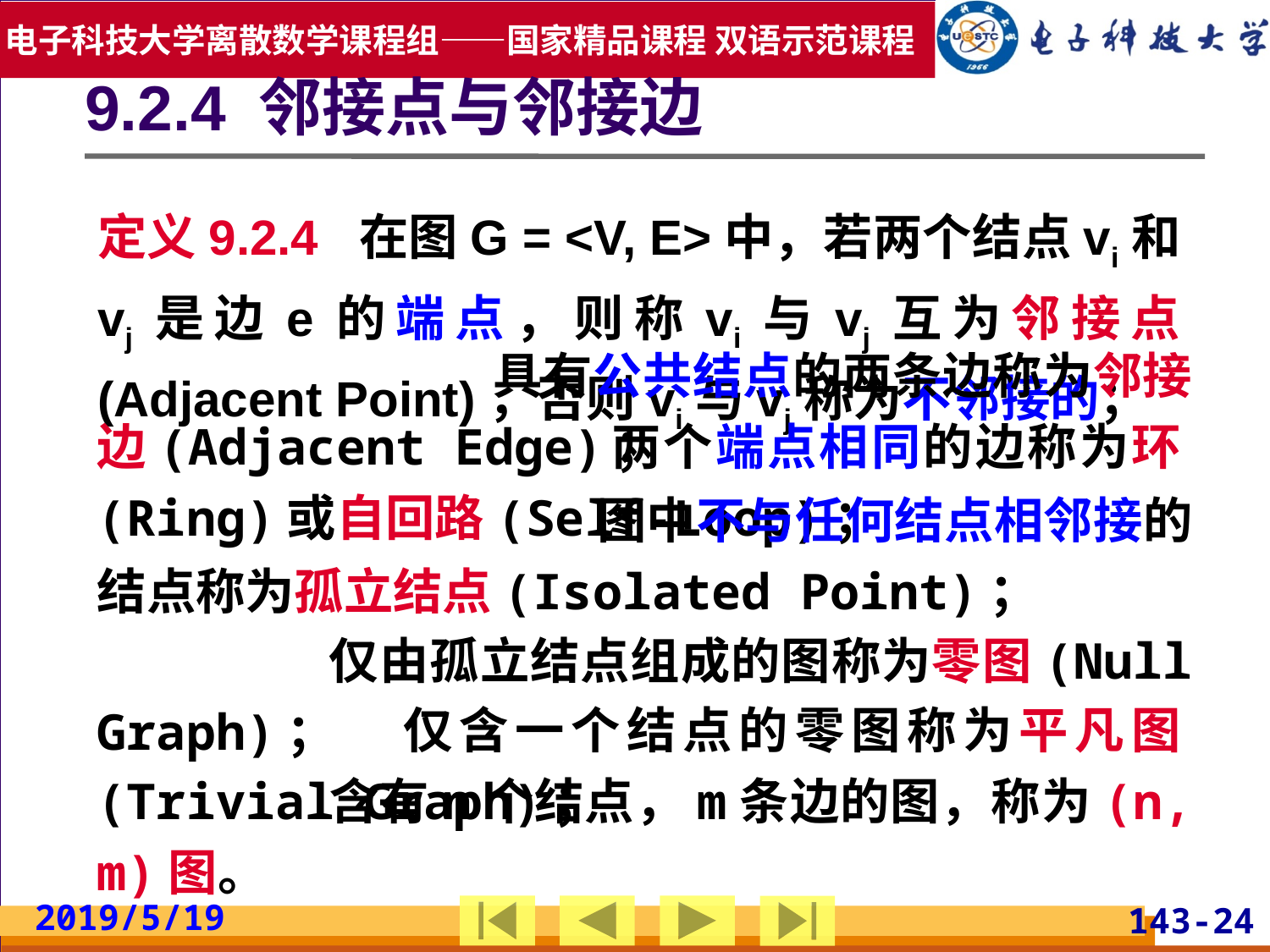

9.2.4 邻接点与邻接边
定义9.2.4  在图G = <V, E>中，若两个结点vi和vj是边e的端点，则称vi与vj互为邻接点(Adjacent Point)，否则vi与vj称为不邻接的；
                                具有公共结点的两条边称为邻接边(Adjacent Edge)；
                                    两个端点相同的边称为环(Ring)或自回路(Self-Loop)；
                                          图中不与任何结点相邻接的结点称为孤立结点(Isolated Point)；
                  仅由孤立结点组成的图称为零图(Null Graph)；
                仅含一个结点的零图称为平凡图(Trivial Graph)；
                  含有n个结点，m条边的图，称为(n, m)图。
2019/5/19